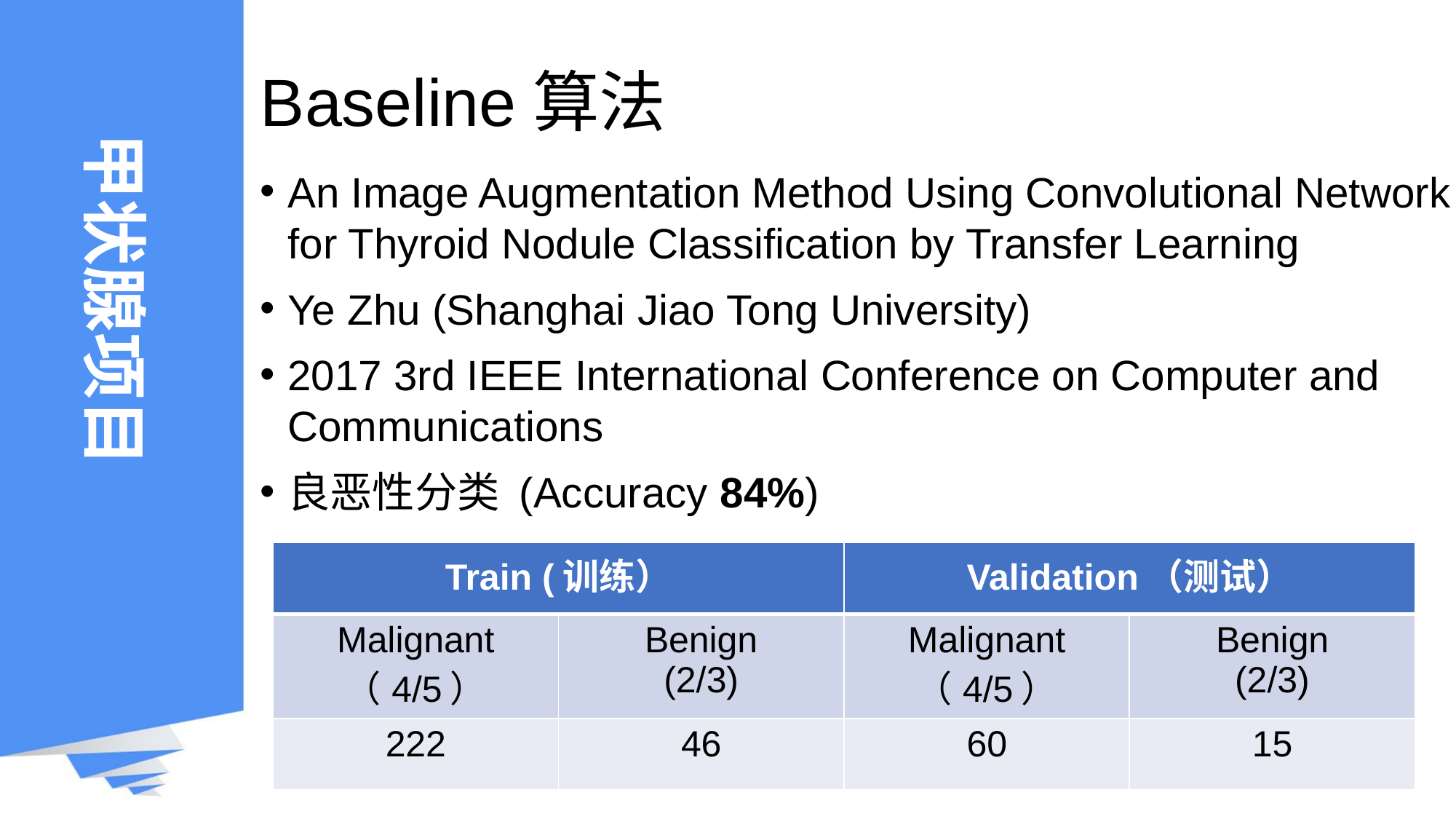

# Baseline算法

 甲状腺项目
An Image Augmentation Method Using Convolutional Network for Thyroid Nodule Classification by Transfer Learning
Ye Zhu (Shanghai Jiao Tong University)
2017 3rd IEEE International Conference on Computer and Communications
良恶性分类 (Accuracy 84%)
| Train (训练） |  | Validation（测试） |  |
| --- | --- | --- | --- |
| Malignant （4/5） | Benign (2/3) | Malignant （4/5） | Benign (2/3) |
| 222 | 46 | 60 | 15 |